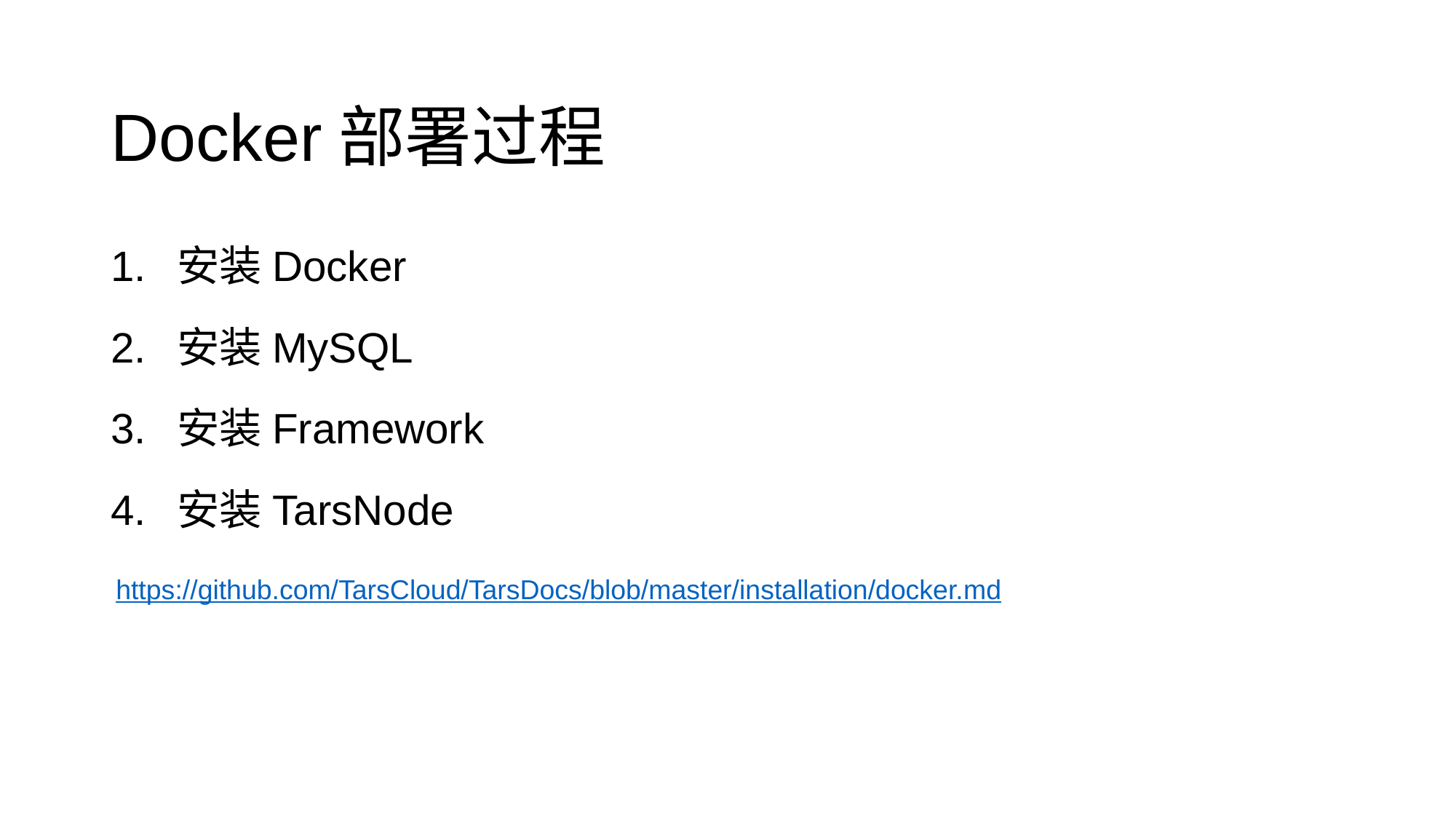

# Docker部署过程
安装Docker
安装MySQL
安装Framework
安装TarsNode
https://github.com/TarsCloud/TarsDocs/blob/master/installation/docker.md